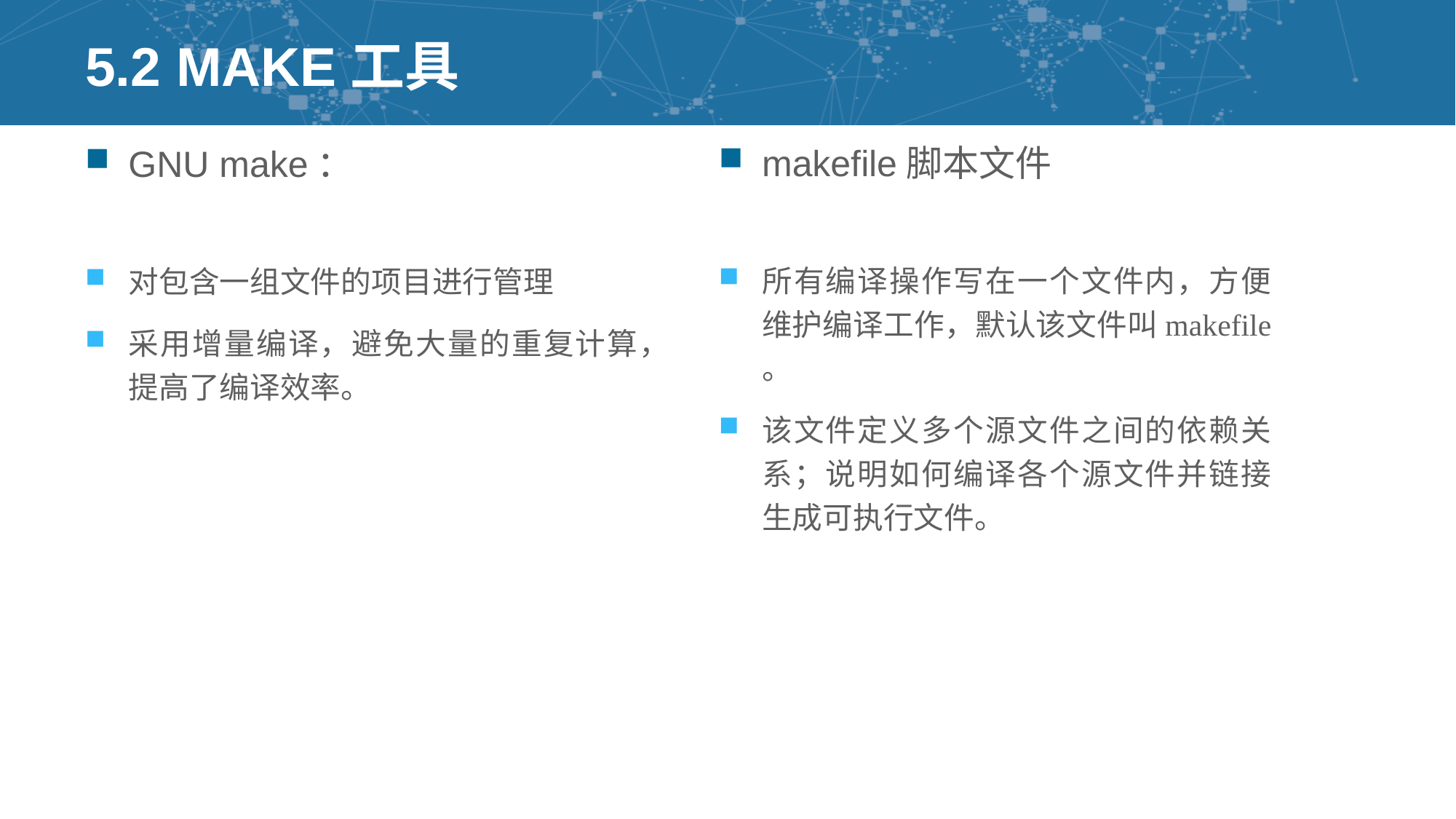

# 5.2 MAKE工具
makefile脚本文件

所有编译操作写在一个文件内，方便维护编译工作，默认该文件叫makefile 。
该文件定义多个源文件之间的依赖关系；说明如何编译各个源文件并链接生成可执行文件。

GNU make：

对包含一组文件的项目进行管理
采用增量编译，避免大量的重复计算，提高了编译效率。